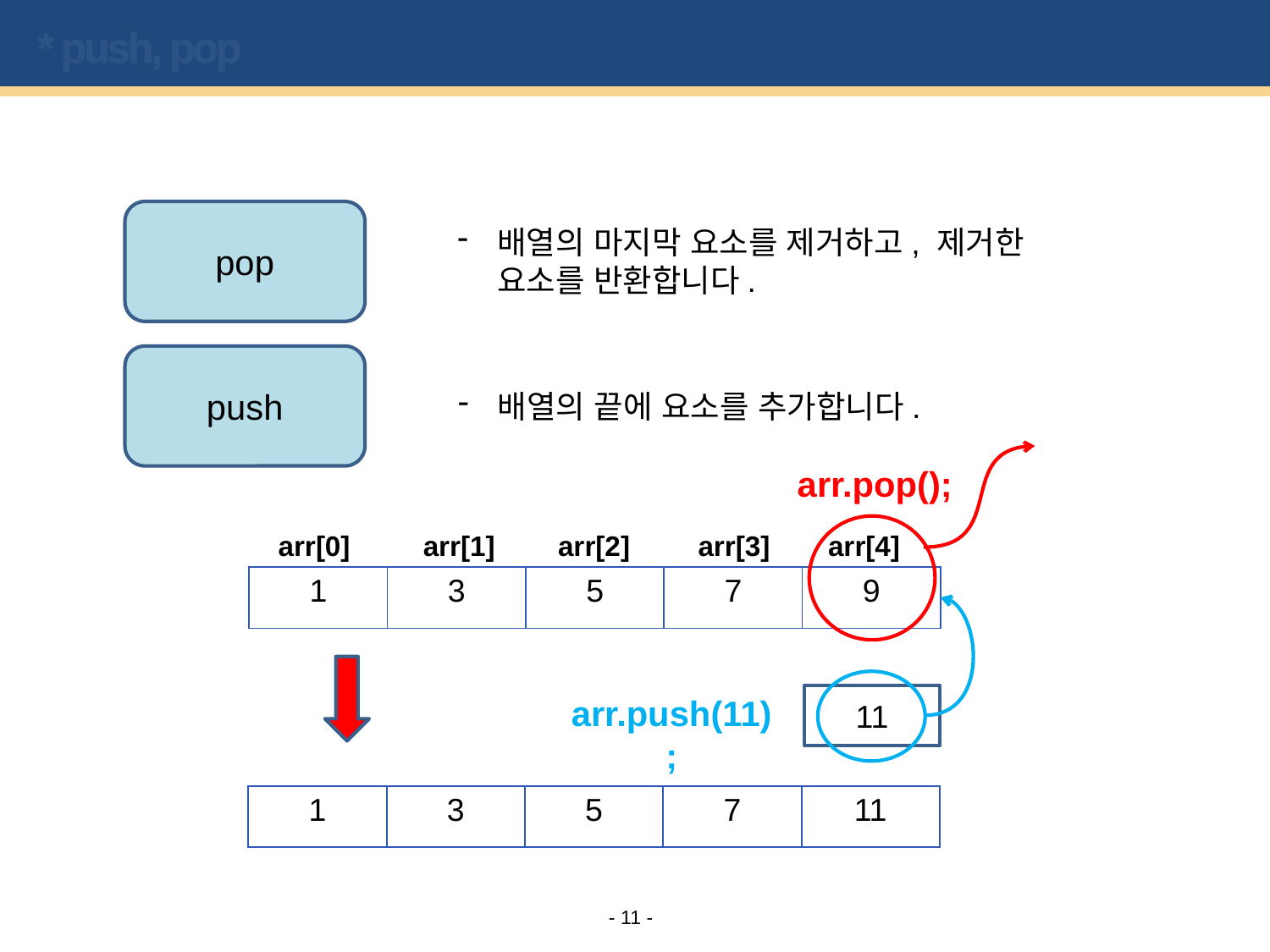

# * push, pop
pop
배열의 마지막 요소를 제거하고, 제거한 요소를 반환합니다.
push
배열의 끝에 요소를 추가합니다.
arr.pop();

arr[2]
arr[3]
arr[4]
arr[0]
arr[1]
| 1 | 3 | 5 | 7 | 9 |
| --- | --- | --- | --- | --- |

arr.push(11);
11
| 1 | 3 | 5 | 7 | 11 |
| --- | --- | --- | --- | --- |